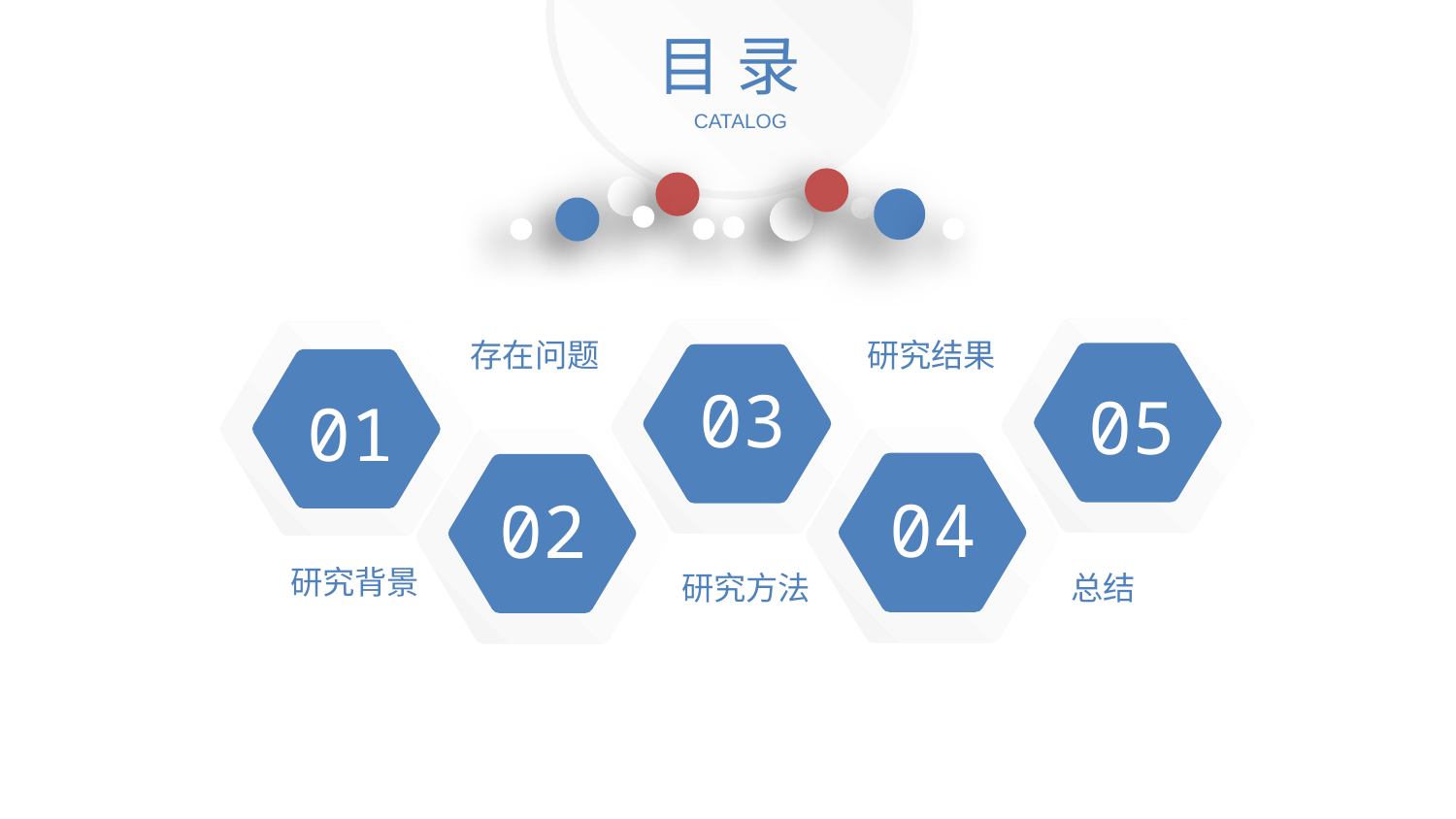

目 录
CATALOG

05

03

01
存在问题
研究结果

04

02
研究背景
总结
研究方法